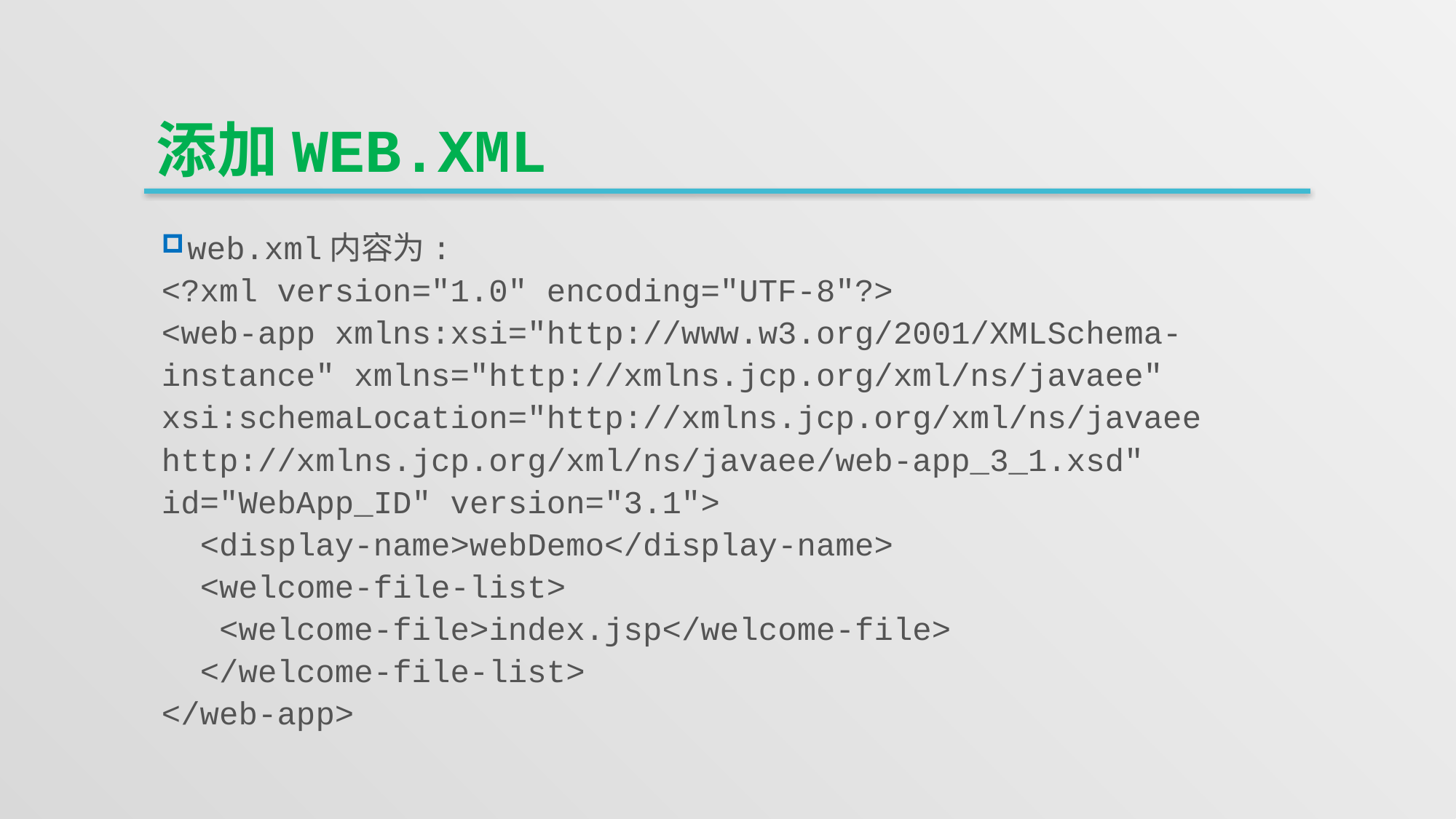

# 添加web.xml
web.xml内容为:
<?xml version="1.0" encoding="UTF-8"?>
<web-app xmlns:xsi="http://www.w3.org/2001/XMLSchema-instance" xmlns="http://xmlns.jcp.org/xml/ns/javaee" xsi:schemaLocation="http://xmlns.jcp.org/xml/ns/javaee http://xmlns.jcp.org/xml/ns/javaee/web-app_3_1.xsd" id="WebApp_ID" version="3.1">
  <display-name>webDemo</display-name>
  <welcome-file-list>
   <welcome-file>index.jsp</welcome-file>
  </welcome-file-list>
</web-app>